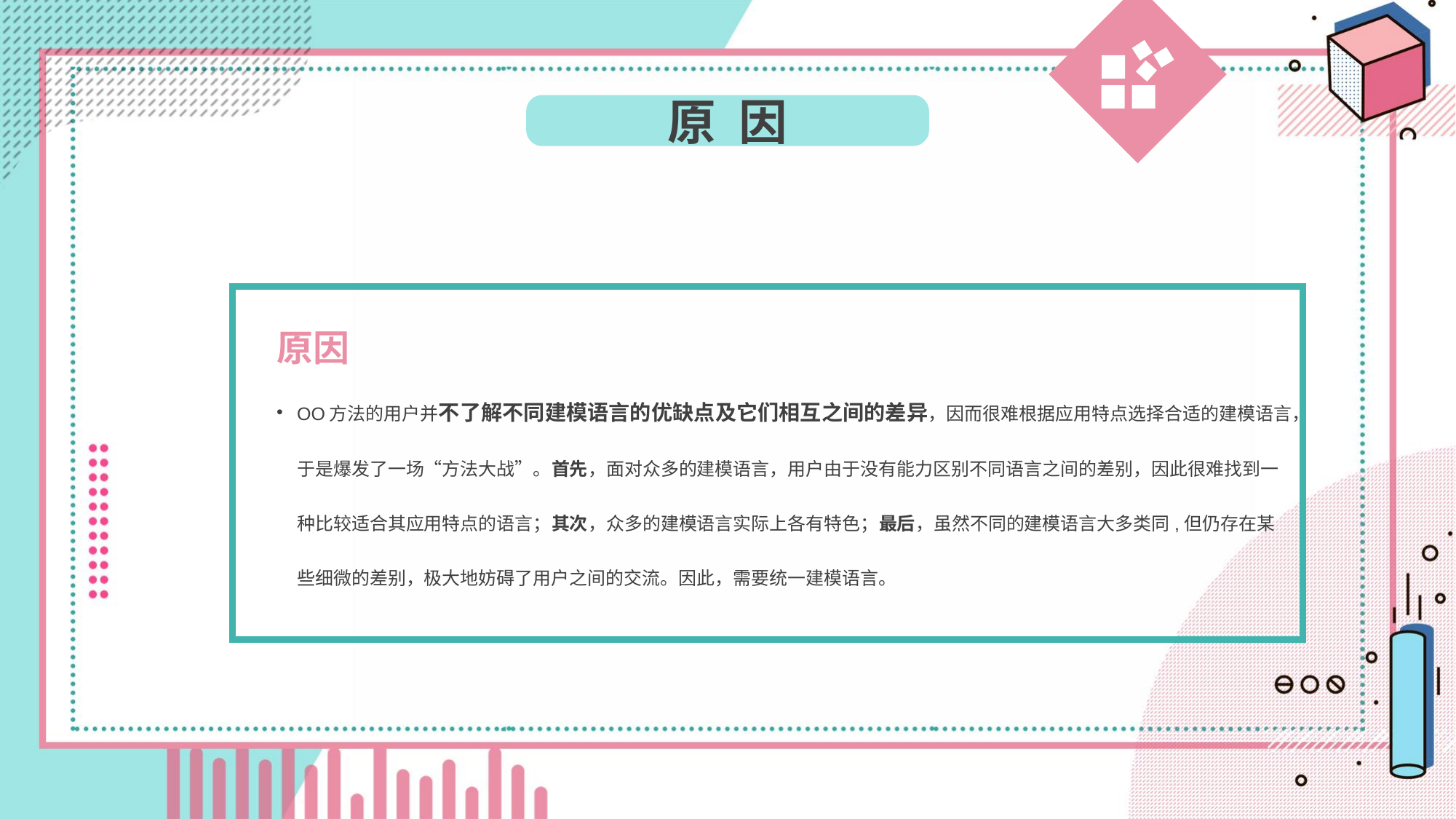

原  因

原因
OO方法的用户并不了解不同建模语言的优缺点及它们相互之间的差异，因而很难根据应用特点选择合适的建模语言，于是爆发了一场“方法大战”。首先，面对众多的建模语言，用户由于没有能力区别不同语言之间的差别，因此很难找到一种比较适合其应用特点的语言；其次，众多的建模语言实际上各有特色；最后，虽然不同的建模语言大多类同,但仍存在某些细微的差别，极大地妨碍了用户之间的交流。因此，需要统一建模语言。